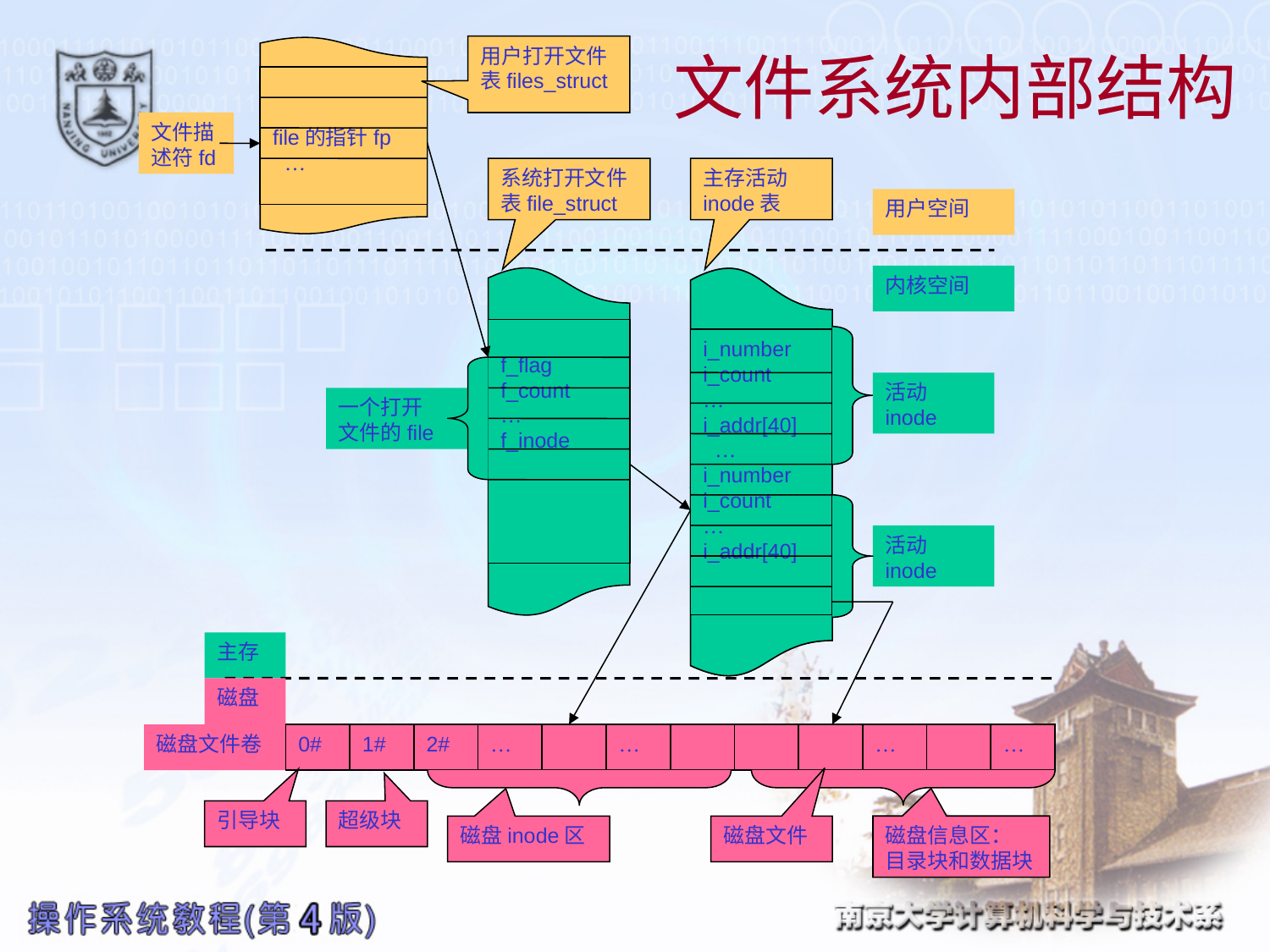

# 文件系统内部结构

file的指针fp
  …

用户打开文件表files_struct

文件描述符fd

用户空间

系统打开文件表file_struct
主存活动inode表

f_flag
f_count
…
f_inode

i_number
i_count

i_number
i_count
…
i_addr[40]
  …
i_number
i_count
…
i_addr[40]

内核空间

活动inode
一个打开
文件的file

活动inode

主存

磁盘
磁盘文件卷
0#
1#
2#
…

…

…
…

…
引导块
超级块
磁盘inode区
磁盘文件
磁盘信息区：
目录块和数据块